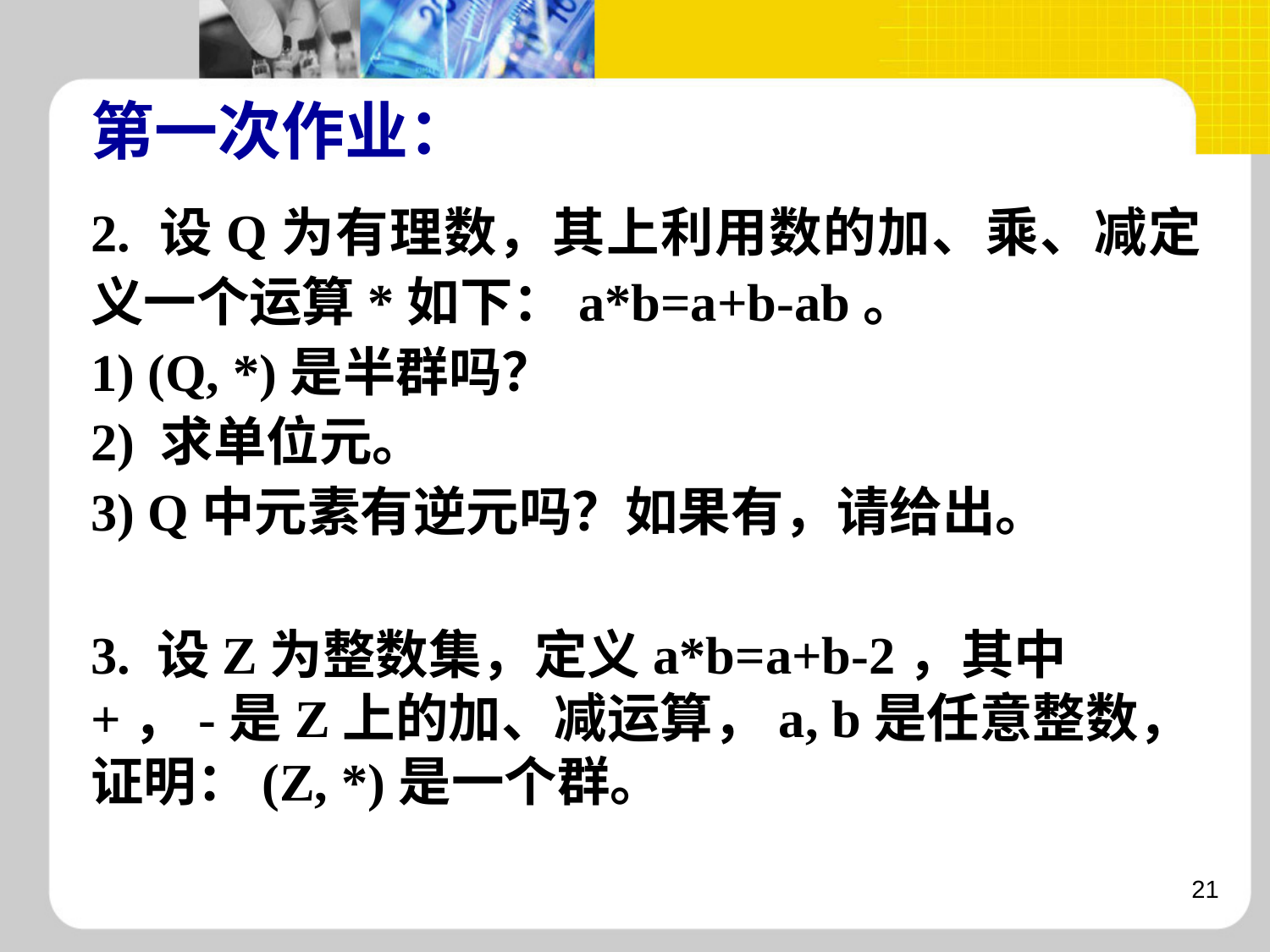

# 第一次作业：
2. 设Q为有理数，其上利用数的加、乘、减定义一个运算*如下：a*b=a+b-ab。
1) (Q, *)是半群吗？
2) 求单位元。
3) Q中元素有逆元吗？如果有，请给出。

3. 设Z为整数集，定义a*b=a+b-2，其中+，-是Z上的加、减运算，a, b是任意整数，证明：(Z, *)是一个群。

21